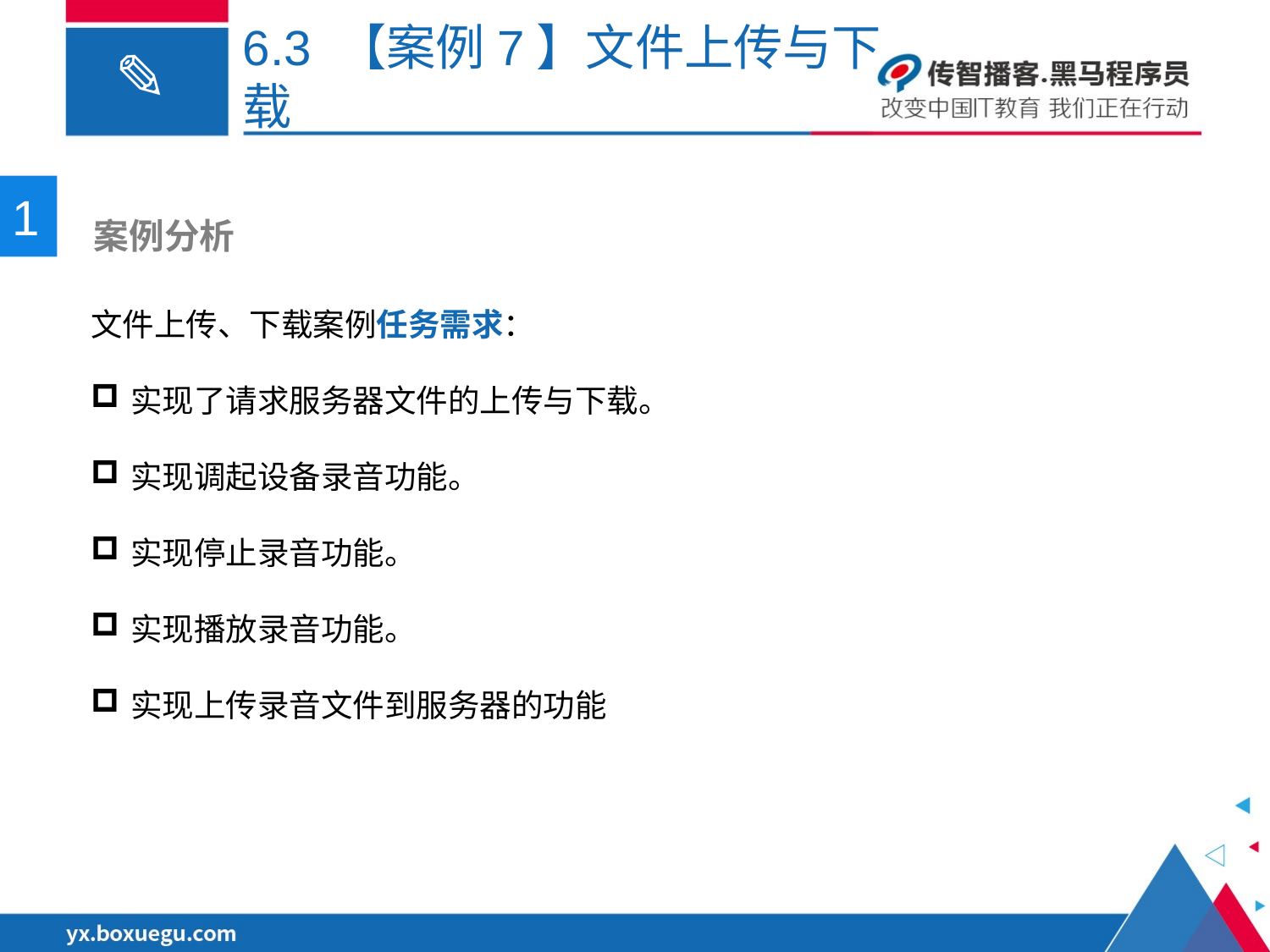

# 6.3 【案例7】文件上传与下载

1
  案例分析
文件上传、下载案例任务需求：
实现了请求服务器文件的上传与下载。
实现调起设备录音功能。
实现停止录音功能。
实现播放录音功能。
实现上传录音文件到服务器的功能